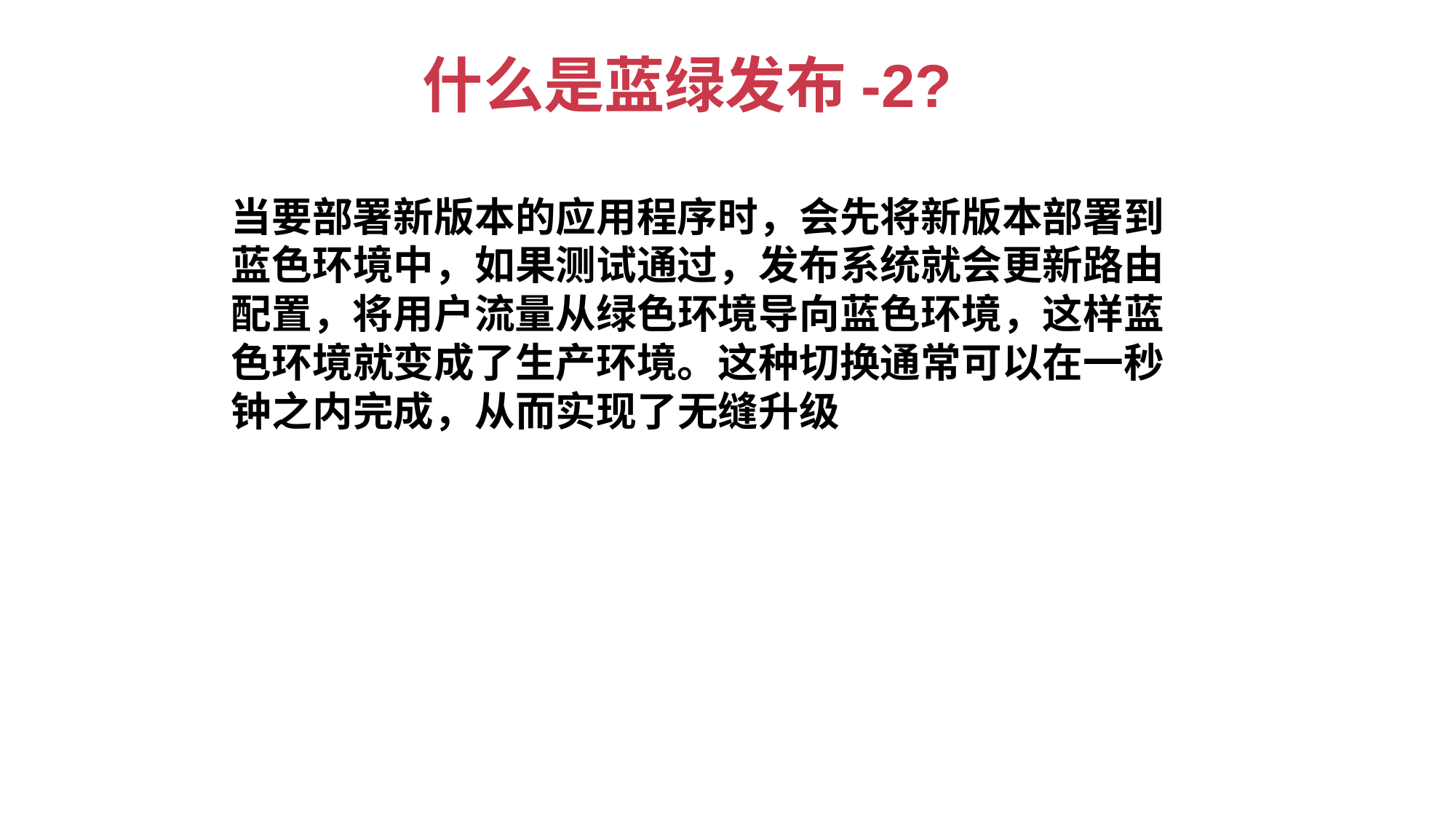

什么是蓝绿发布-2?
当要部署新版本的应用程序时，会先将新版本部署到蓝色环境中，如果测试通过，发布系统就会更新路由配置，将用户流量从绿色环境导向蓝色环境，这样蓝色环境就变成了生产环境。这种切换通常可以在一秒钟之内完成，从而实现了无缝升级